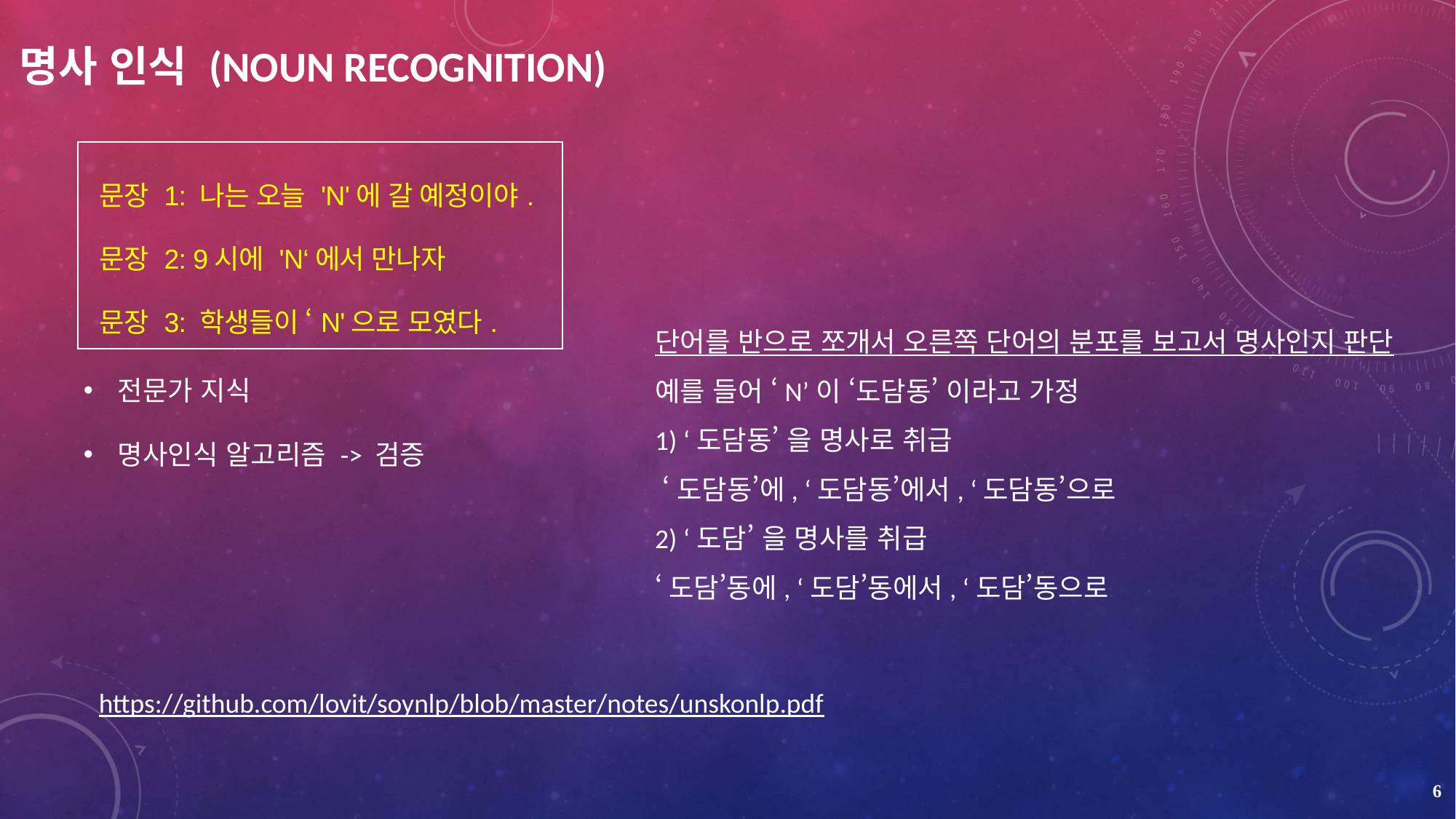

# 명사 인식 (noun recognition)
전문가 지식
명사인식 알고리즘 -> 검증
| 문장 1: 나는 오늘 'N'에 갈 예정이야. 문장 2: 9시에 'N‘에서 만나자 문장 3: 학생들이 ‘N'으로 모였다. |
| --- |
단어를 반으로 쪼개서 오른쪽 단어의 분포를 보고서 명사인지 판단
예를 들어 ‘N’이 ‘도담동’ 이라고 가정
1) ‘도담동’ 을 명사로 취급
 ‘도담동’에, ‘도담동’에서, ‘도담동’으로
2) ‘도담’ 을 명사를 취급
‘도담’동에, ‘도담’동에서, ‘도담’동으로
https://github.com/lovit/soynlp/blob/master/notes/unskonlp.pdf
6